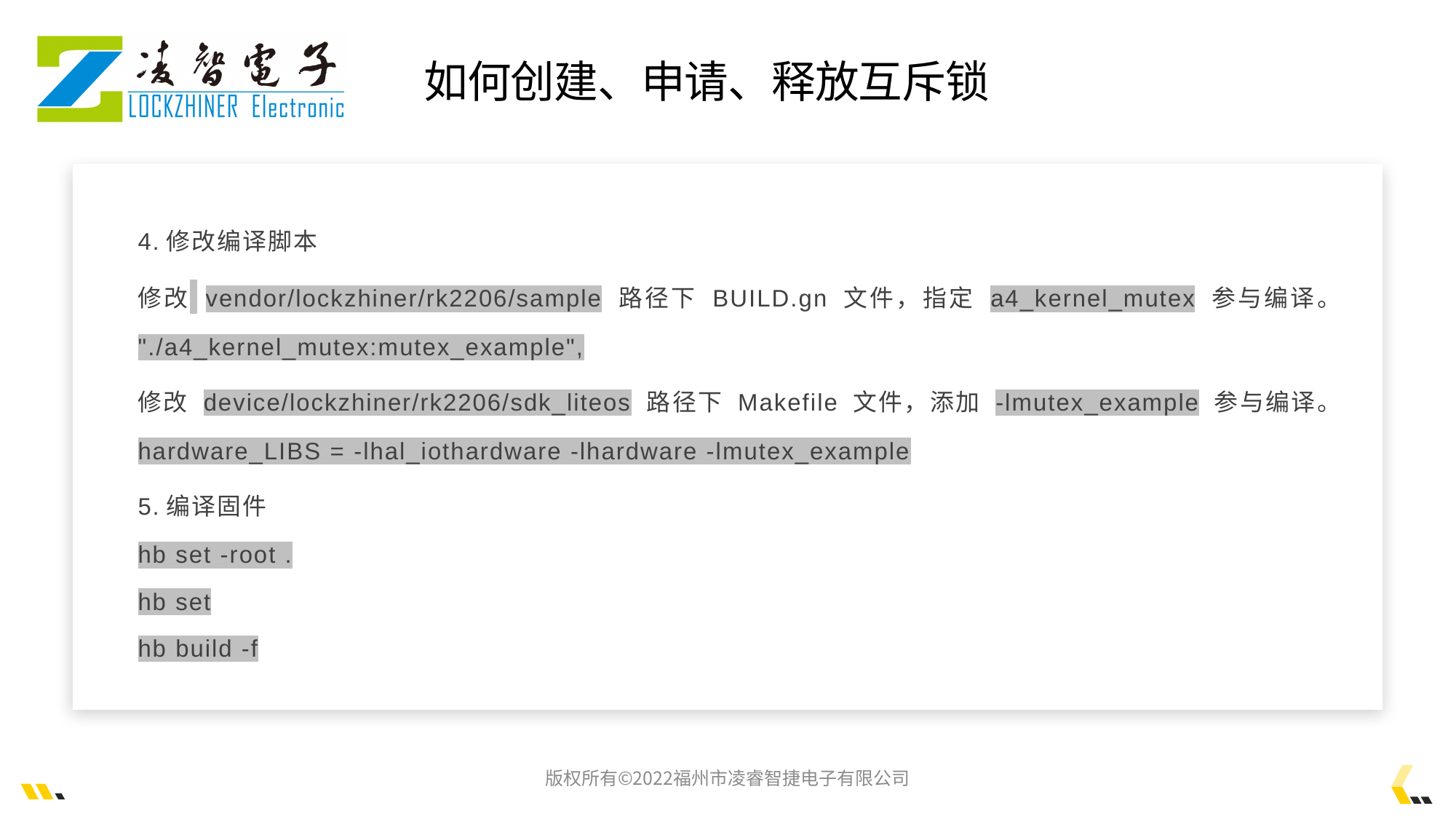

如何创建、申请、释放互斥锁

4.修改编译脚本
修改 vendor/lockzhiner/rk2206/sample 路径下 BUILD.gn 文件，指定 a4_kernel_mutex 参与编译。
"./a4_kernel_mutex:mutex_example",
修改 device/lockzhiner/rk2206/sdk_liteos 路径下 Makefile 文件，添加 -lmutex_example 参与编译。
hardware_LIBS = -lhal_iothardware -lhardware -lmutex_example
5.编译固件
hb set -root .
hb set
hb build -f
版权所有©2022福州市凌睿智捷电子有限公司
10